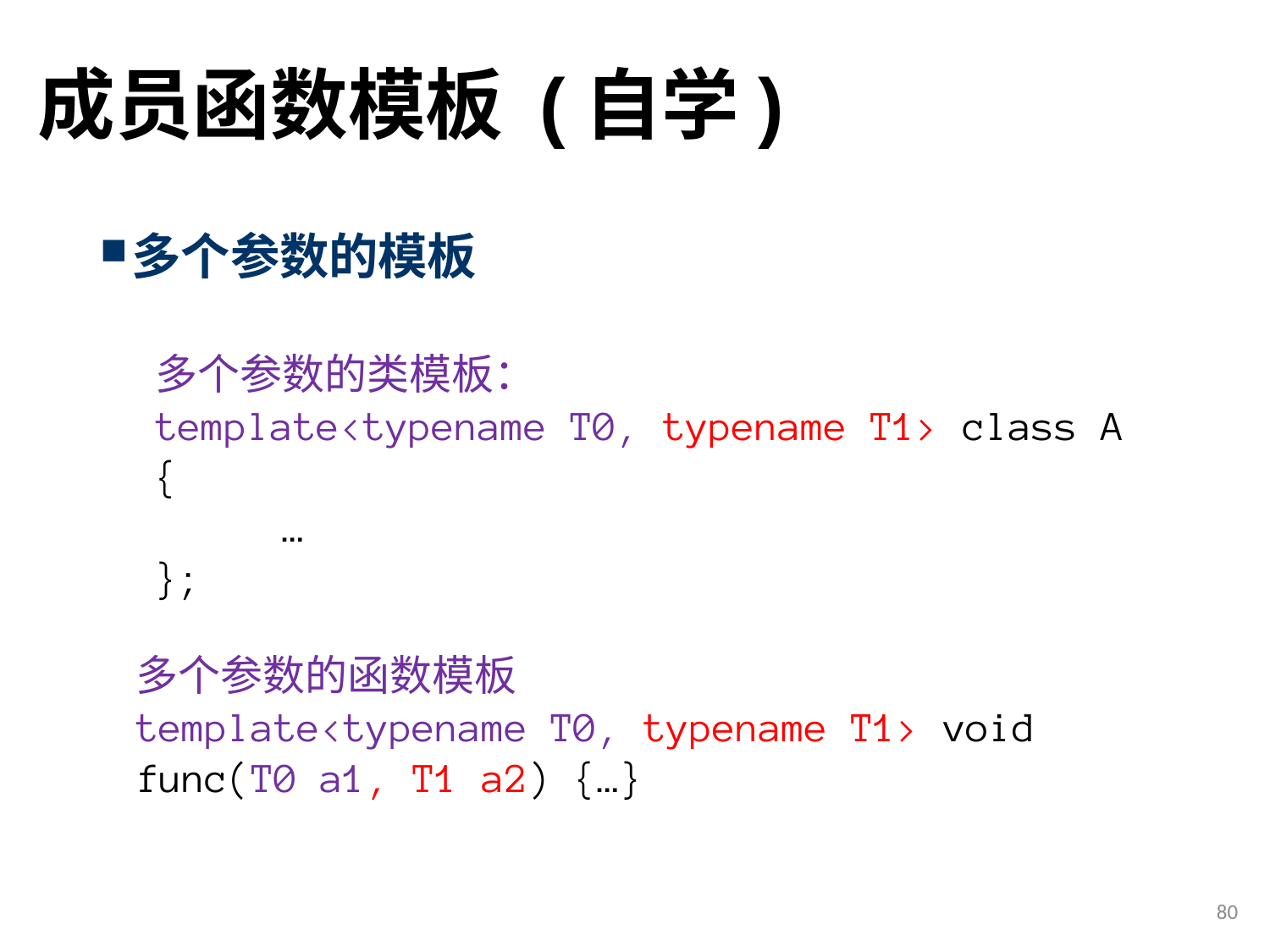

# 成员函数模板 (自学)
多个参数的模板
多个参数的类模板：
template<typename T0, typename T1> class A
{
	…
};
多个参数的函数模板
template<typename T0, typename T1> void func(T0 a1, T1 a2) {…}
80